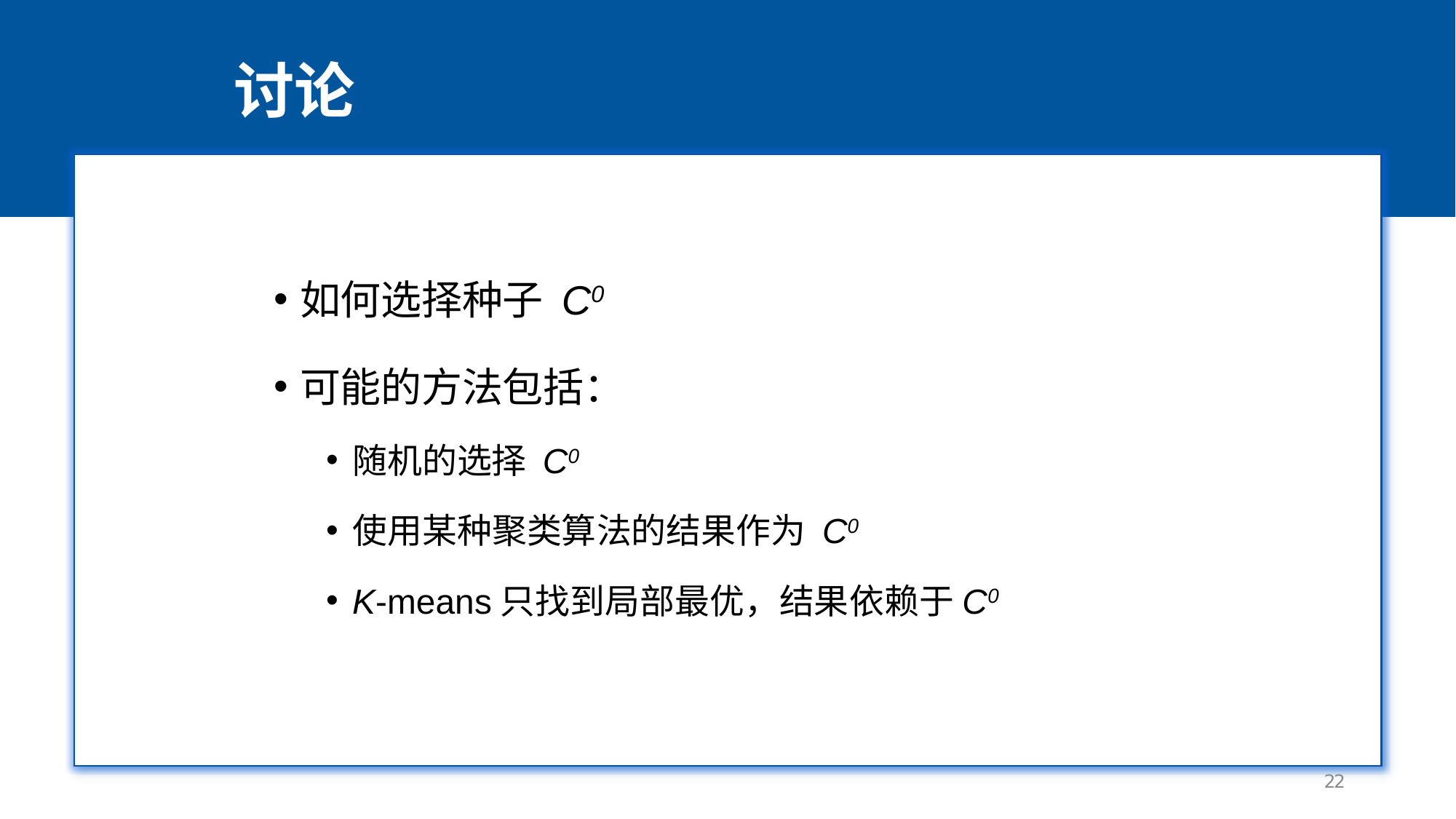

# 讨论
如何选择种子 C0
可能的方法包括：
随机的选择 C0
使用某种聚类算法的结果作为 C0
K-means只找到局部最优，结果依赖于C0
22